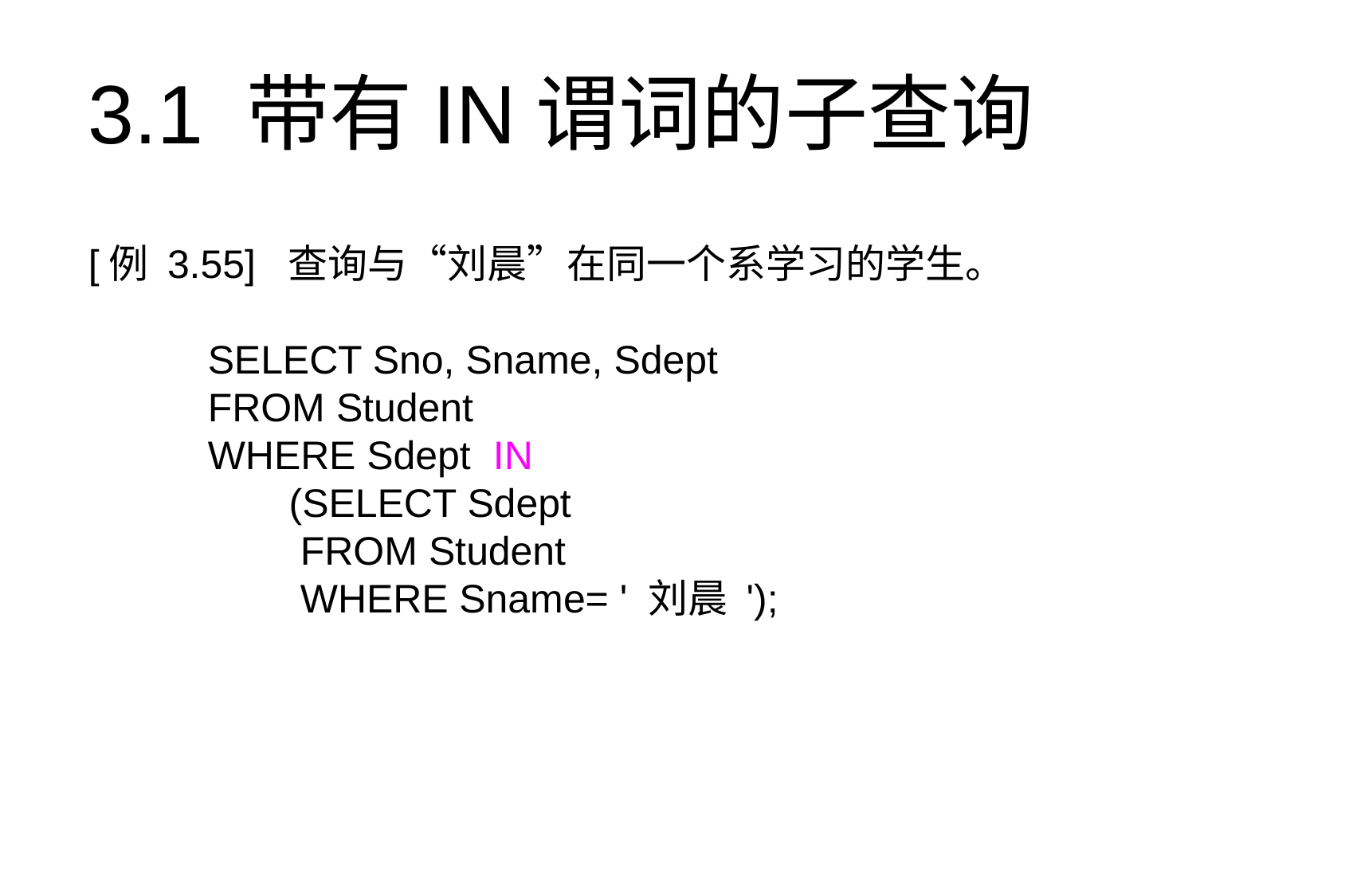

3.1 带有IN谓词的子查询
[例 3.55]  查询与“刘晨”在同一个系学习的学生。

	SELECT Sno, Sname, Sdept
      	FROM Student
      	WHERE Sdept  IN
                  (SELECT Sdept
                   FROM Student
                   WHERE Sname= ' 刘晨 ');